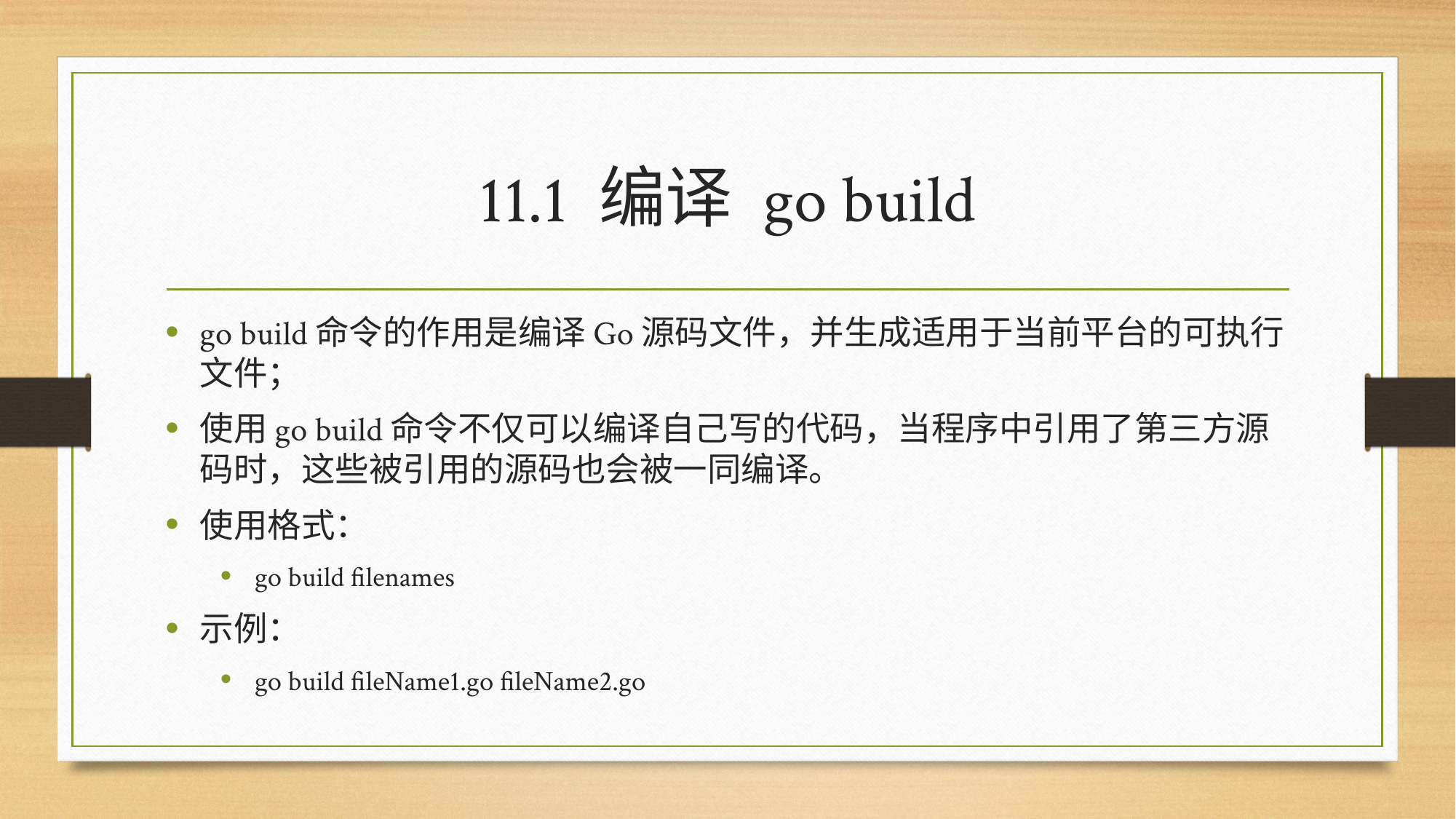

# 11.1 编译 go build
go build命令的作用是编译Go源码文件，并生成适用于当前平台的可执行文件；
使用go build命令不仅可以编译自己写的代码，当程序中引用了第三方源码时，这些被引用的源码也会被一同编译。
使用格式：
go build filenames
示例：
go build fileName1.go fileName2.go